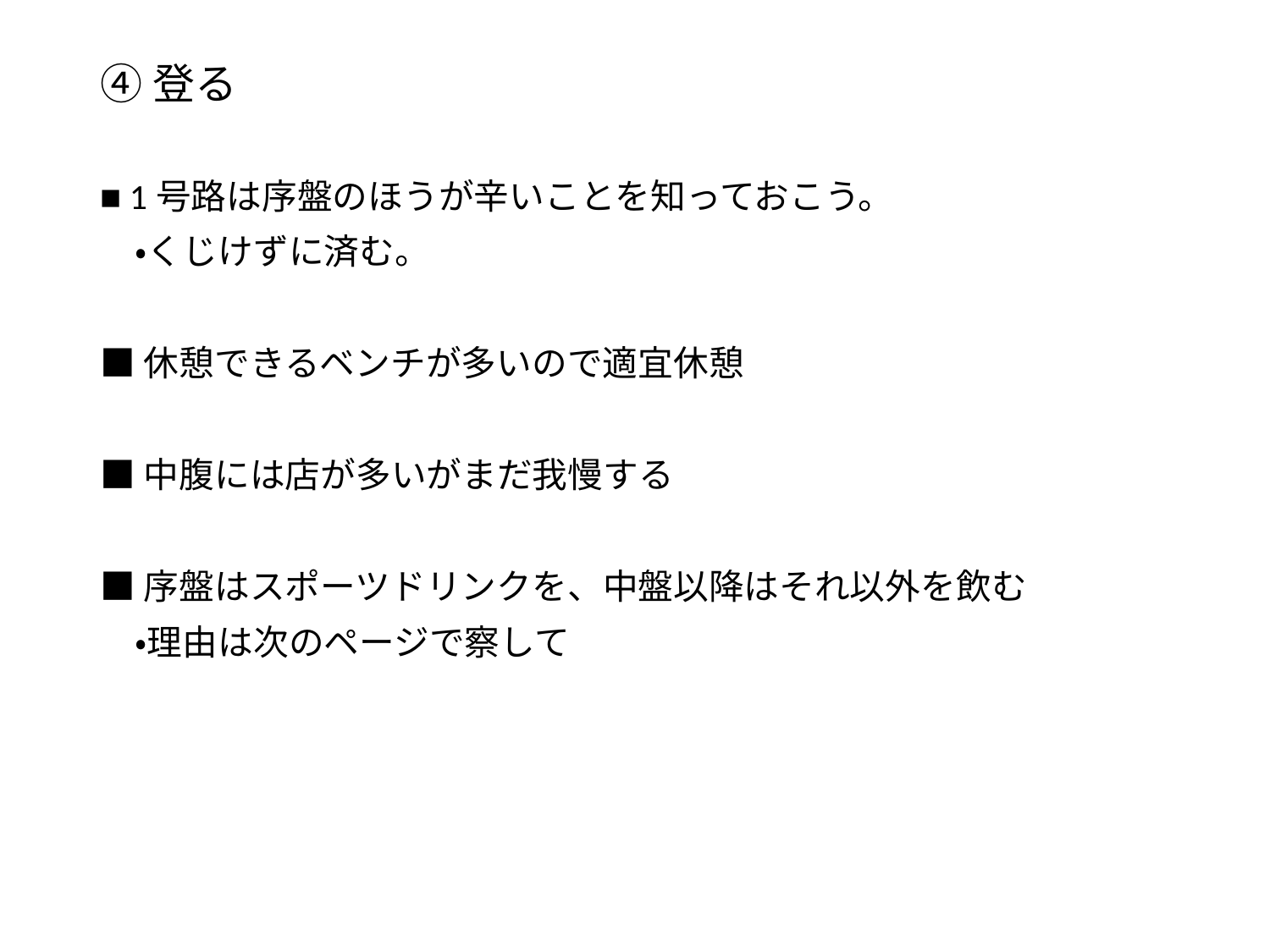

# ④登る
■ 1号路は序盤のほうが辛いことを知っておこう。
　・くじけずに済む。

■休憩できるベンチが多いので適宜休憩

■中腹には店が多いがまだ我慢する

■序盤はスポーツドリンクを、中盤以降はそれ以外を飲む
　・理由は次のページで察して